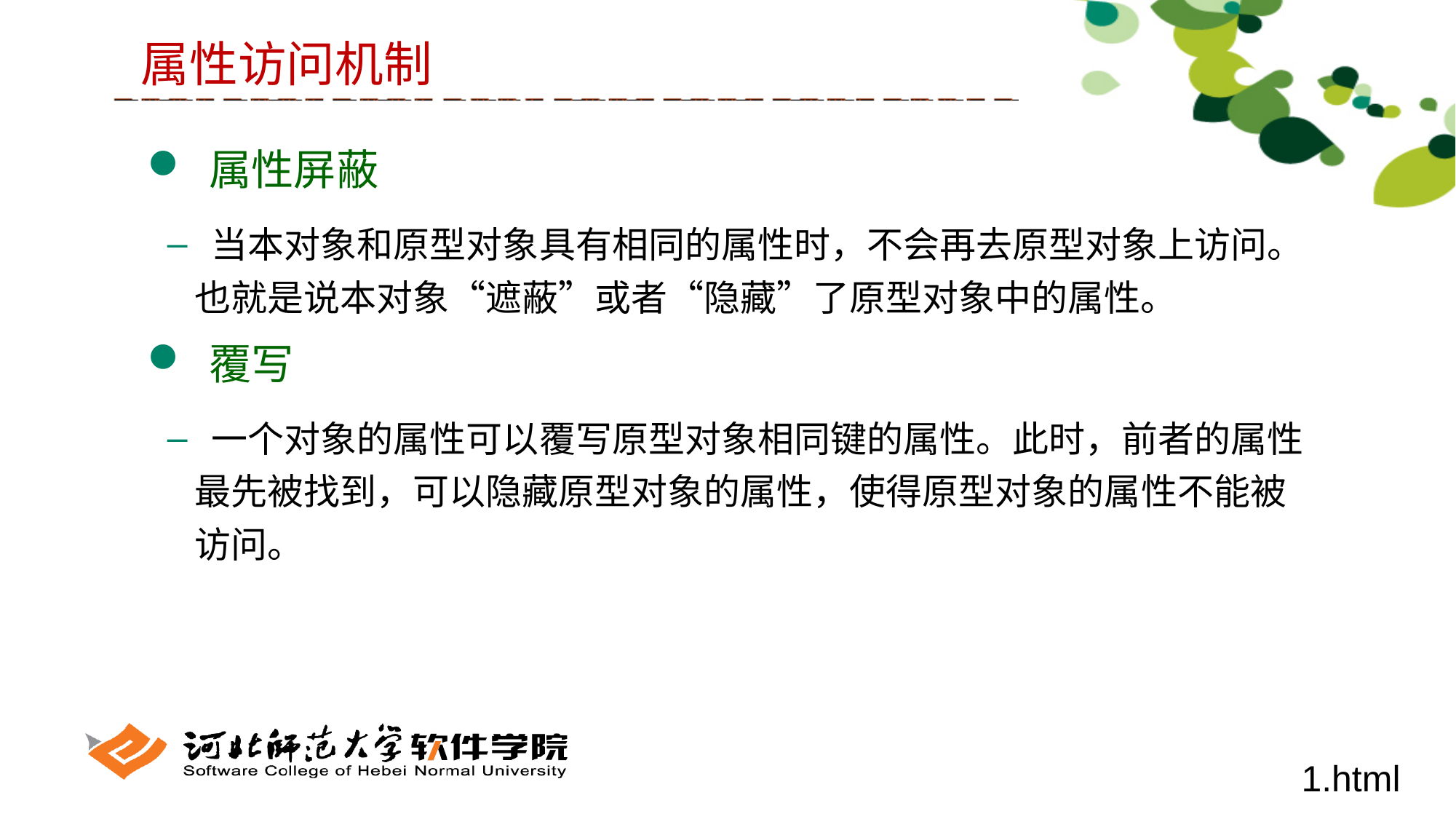

属性访问机制
 属性屏蔽
 当本对象和原型对象具有相同的属性时，不会再去原型对象上访问。也就是说本对象“遮蔽”或者“隐藏”了原型对象中的属性。
 覆写
 一个对象的属性可以覆写原型对象相同键的属性。此时，前者的属性最先被找到，可以隐藏原型对象的属性，使得原型对象的属性不能被访问。

1.html